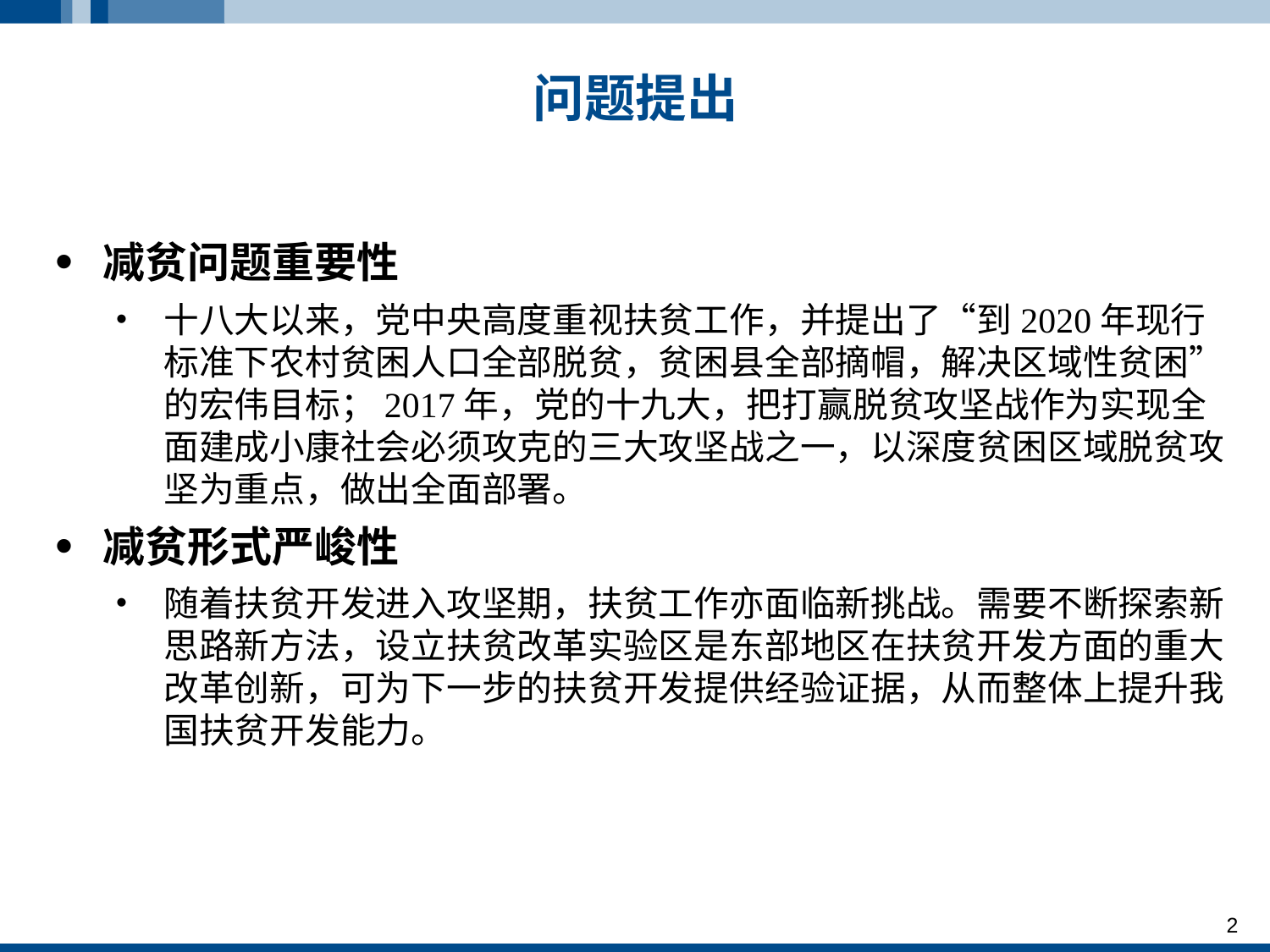

# 问题提出
减贫问题重要性
十八大以来，党中央高度重视扶贫工作，并提出了“到2020年现行标准下农村贫困人口全部脱贫，贫困县全部摘帽，解决区域性贫困”的宏伟目标；2017年，党的十九大，把打赢脱贫攻坚战作为实现全面建成小康社会必须攻克的三大攻坚战之一，以深度贫困区域脱贫攻坚为重点，做出全面部署。
减贫形式严峻性
随着扶贫开发进入攻坚期，扶贫工作亦面临新挑战。需要不断探索新思路新方法，设立扶贫改革实验区是东部地区在扶贫开发方面的重大改革创新，可为下一步的扶贫开发提供经验证据，从而整体上提升我国扶贫开发能力。
2